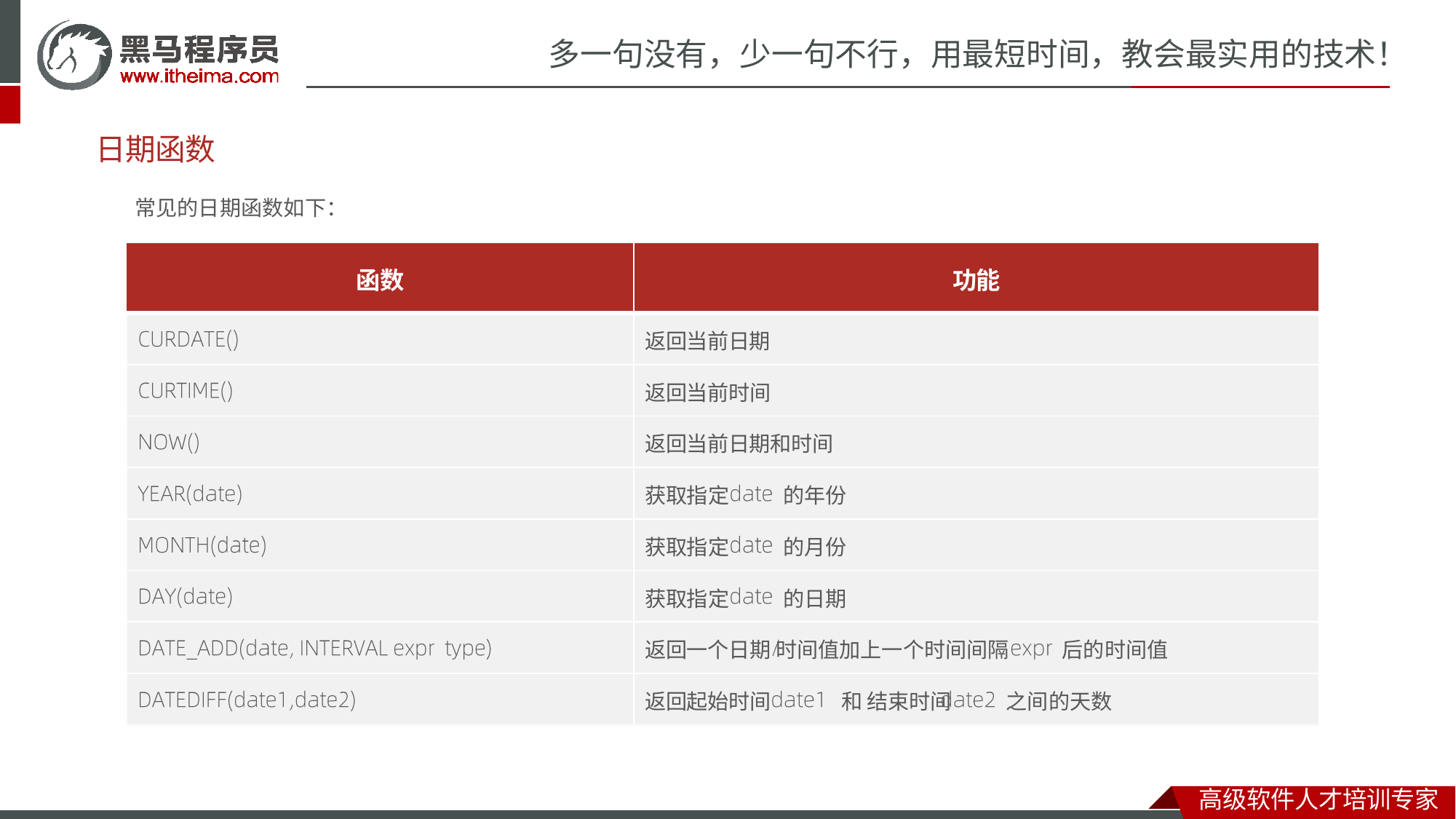

# 多一句没有，少一句不行，用最短时间，教会最实用的技术！

日期函数
常见的日期函数如下：
| 函数 | 功能 |
| --- | --- |
|  | 返回当前日期 |
|  | 返回当前时间 |
|  | 返回当前日期和时间 |
|  | 获取指定 的年份 |
|  | 获取指定 的月份 |
|  | 获取指定 的日期 |
|  | 返回一个日期 时间值加上一个时间间隔 后的时间值 |
|  | 返回起始时间 和结束时间 之间的天数 |

高级软件人才培训专家